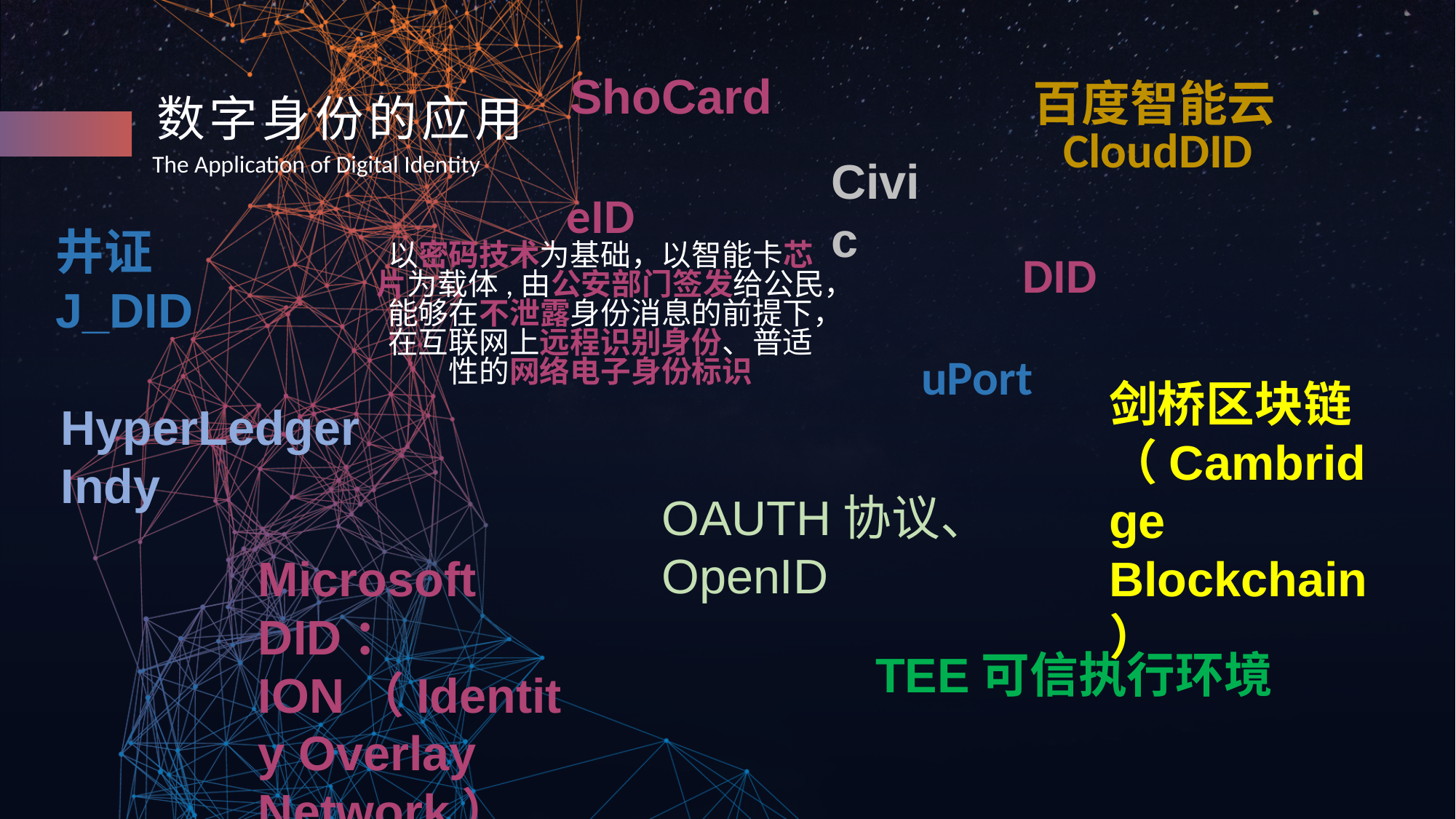

ShoCard
数字身份的应用
百度智能云CloudDID

The Application of Digital Identity
Civic
eID
以密码技术为基础，以智能卡芯片为载体,由公安部门签发给公民，能够在不泄露身份消息的前提下，在互联网上远程识别身份、普适性的网络电子身份标识
井证J_DID
DID
uPort
剑桥区块链（Cambridge Blockchain）
HyperLedger Indy
OAUTH协议、OpenID
Microsoft DID：ION（Identity Overlay Network）
TEE可信执行环境